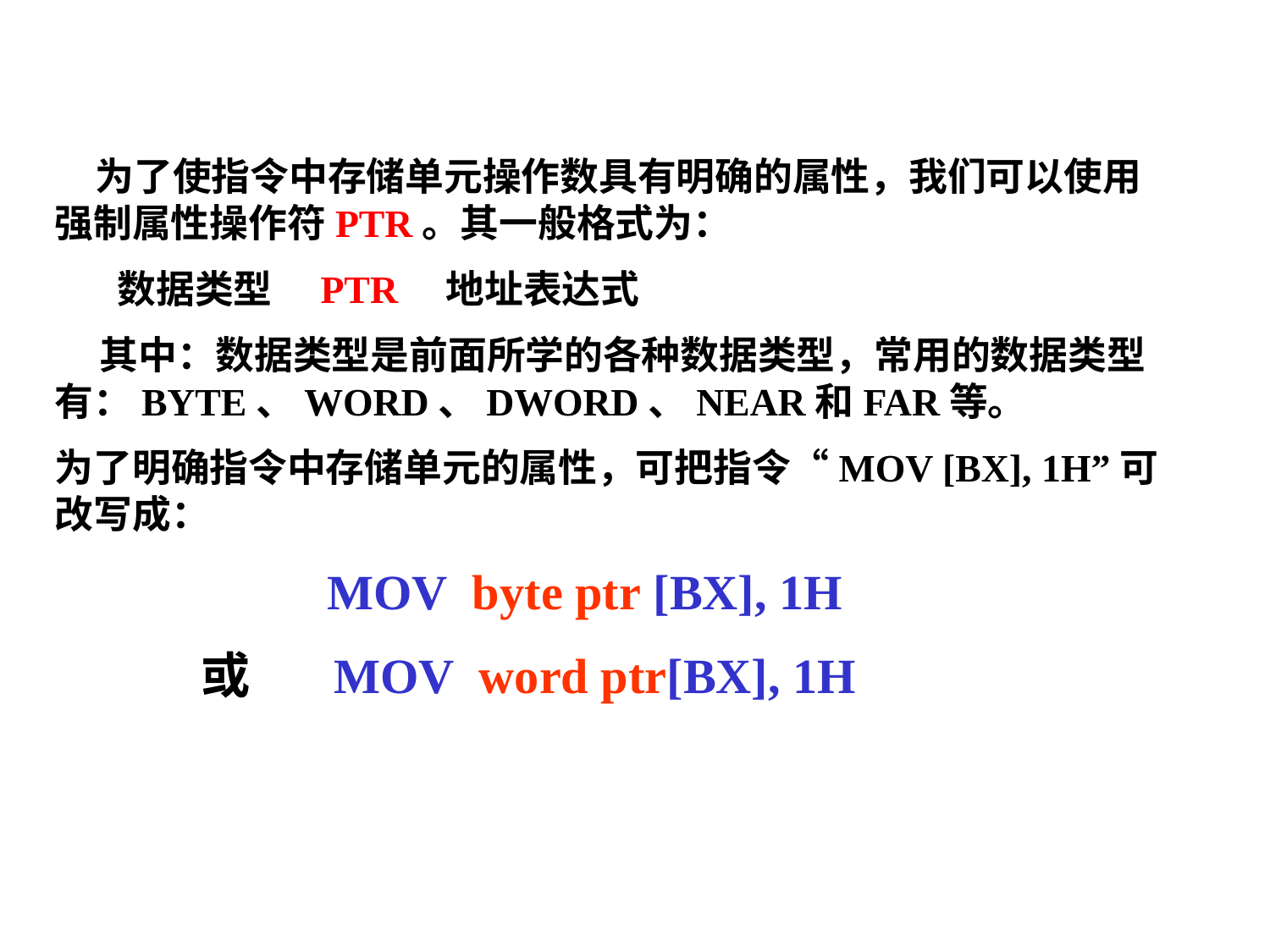

为了使指令中存储单元操作数具有明确的属性，我们可以使用强制属性操作符PTR。其一般格式为：
      数据类型　PTR　地址表达式
    其中：数据类型是前面所学的各种数据类型，常用的数据类型有：BYTE、WORD、DWORD、NEAR和FAR等。
为了明确指令中存储单元的属性，可把指令“MOV [BX], 1H”可改写成：
                            MOV  byte ptr [BX], 1H
            或　  MOV  word ptr[BX], 1H